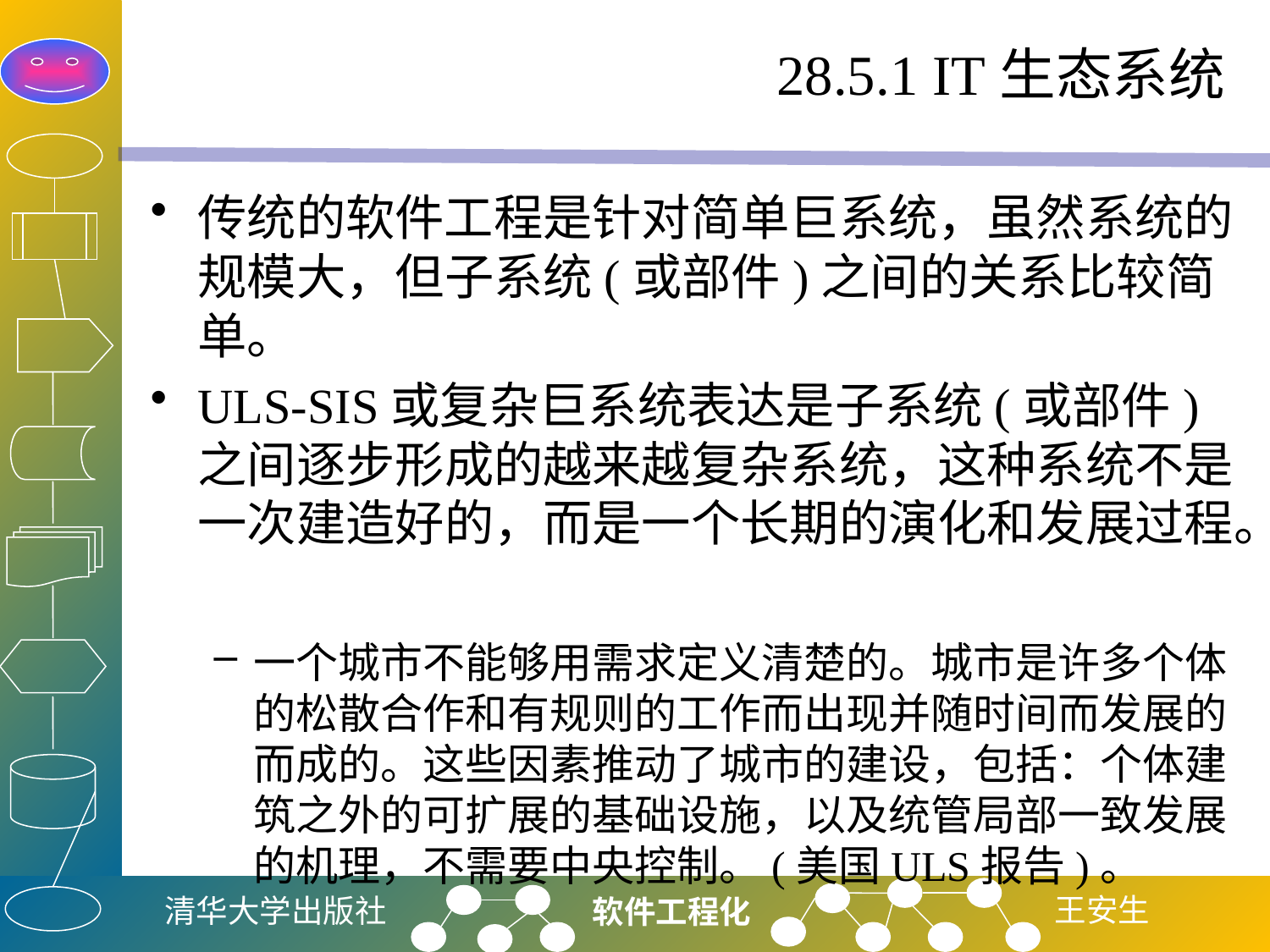

# 28.5.1 IT生态系统
传统的软件工程是针对简单巨系统，虽然系统的规模大，但子系统(或部件)之间的关系比较简单。
ULS-SIS或复杂巨系统表达是子系统(或部件)之间逐步形成的越来越复杂系统，这种系统不是一次建造好的，而是一个长期的演化和发展过程。

一个城市不能够用需求定义清楚的。城市是许多个体的松散合作和有规则的工作而出现并随时间而发展的而成的。这些因素推动了城市的建设，包括：个体建筑之外的可扩展的基础设施，以及统管局部一致发展的机理，不需要中央控制。(美国ULS报告)。